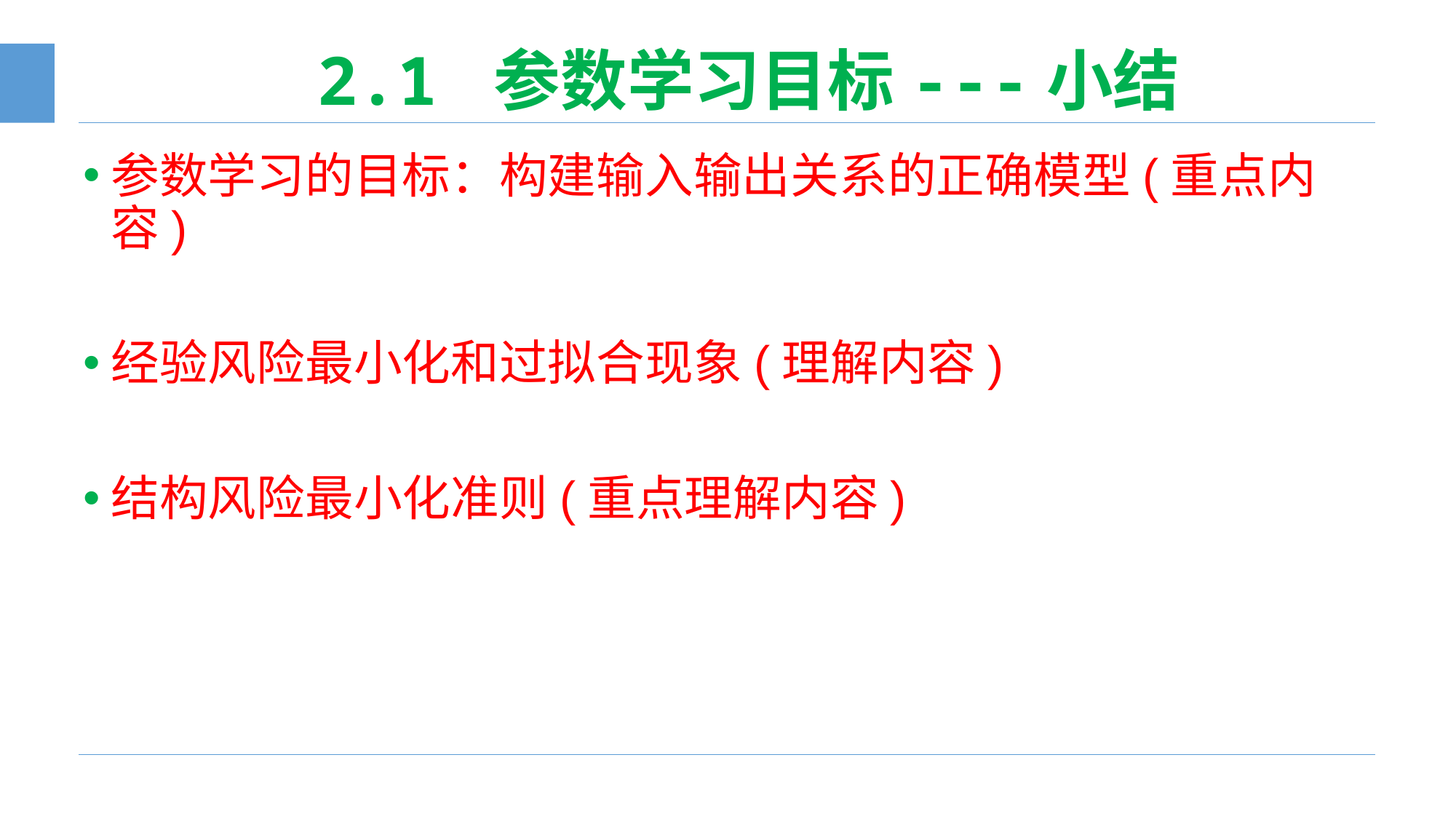

# 2.1 参数学习目标---小结
参数学习的目标：构建输入输出关系的正确模型(重点内容)

经验风险最小化和过拟合现象(理解内容)

结构风险最小化准则(重点理解内容)